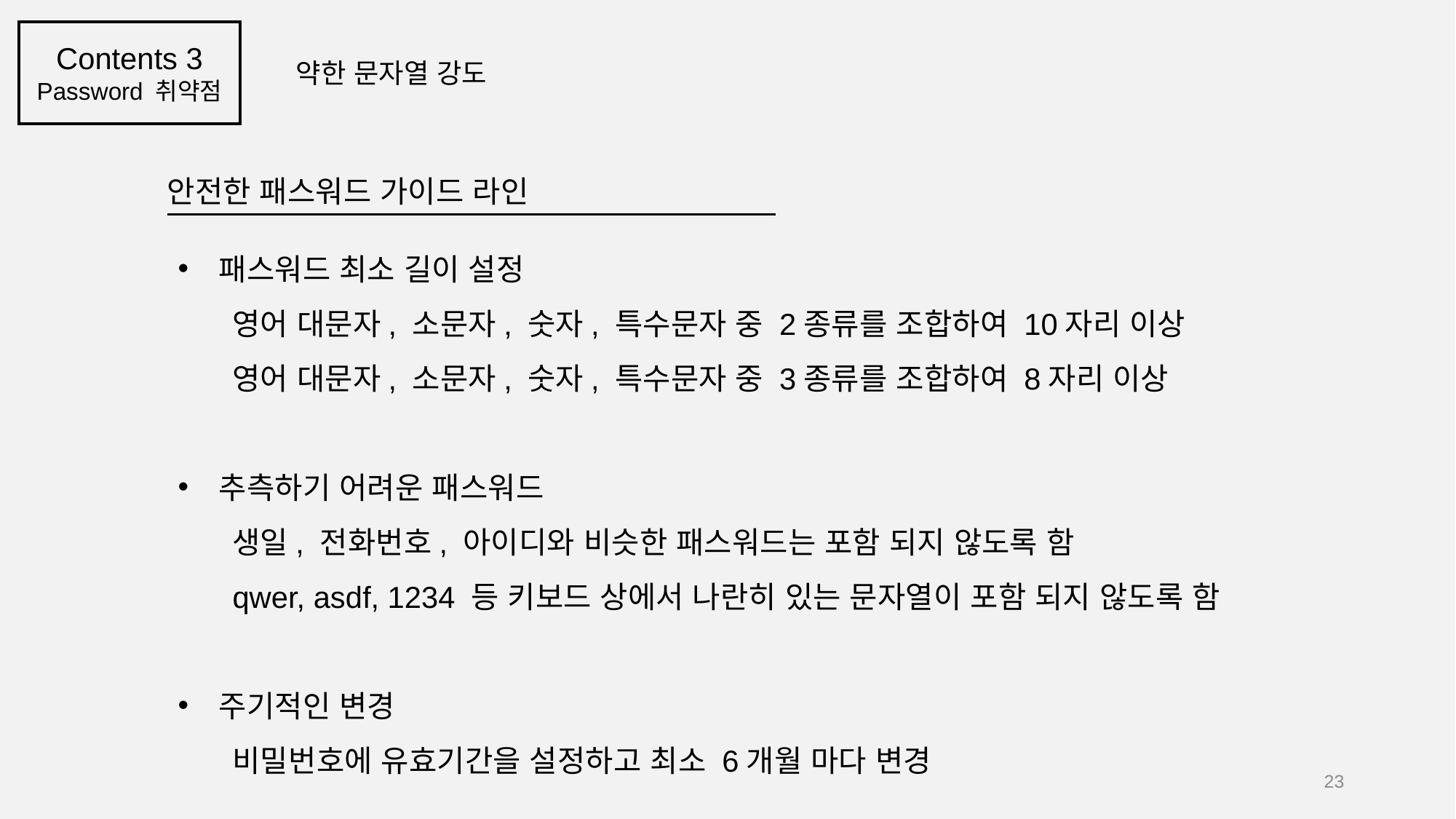

Contents 3
Password 취약점
약한 문자열 강도
안전한 패스워드 가이드 라인
패스워드 최소 길이 설정
영어 대문자, 소문자, 숫자, 특수문자 중 2종류를 조합하여 10자리 이상
영어 대문자, 소문자, 숫자, 특수문자 중 3종류를 조합하여 8자리 이상

추측하기 어려운 패스워드
생일, 전화번호, 아이디와 비슷한 패스워드는 포함 되지 않도록 함
qwer, asdf, 1234 등 키보드 상에서 나란히 있는 문자열이 포함 되지 않도록 함

주기적인 변경
비밀번호에 유효기간을 설정하고 최소 6개월 마다 변경
23